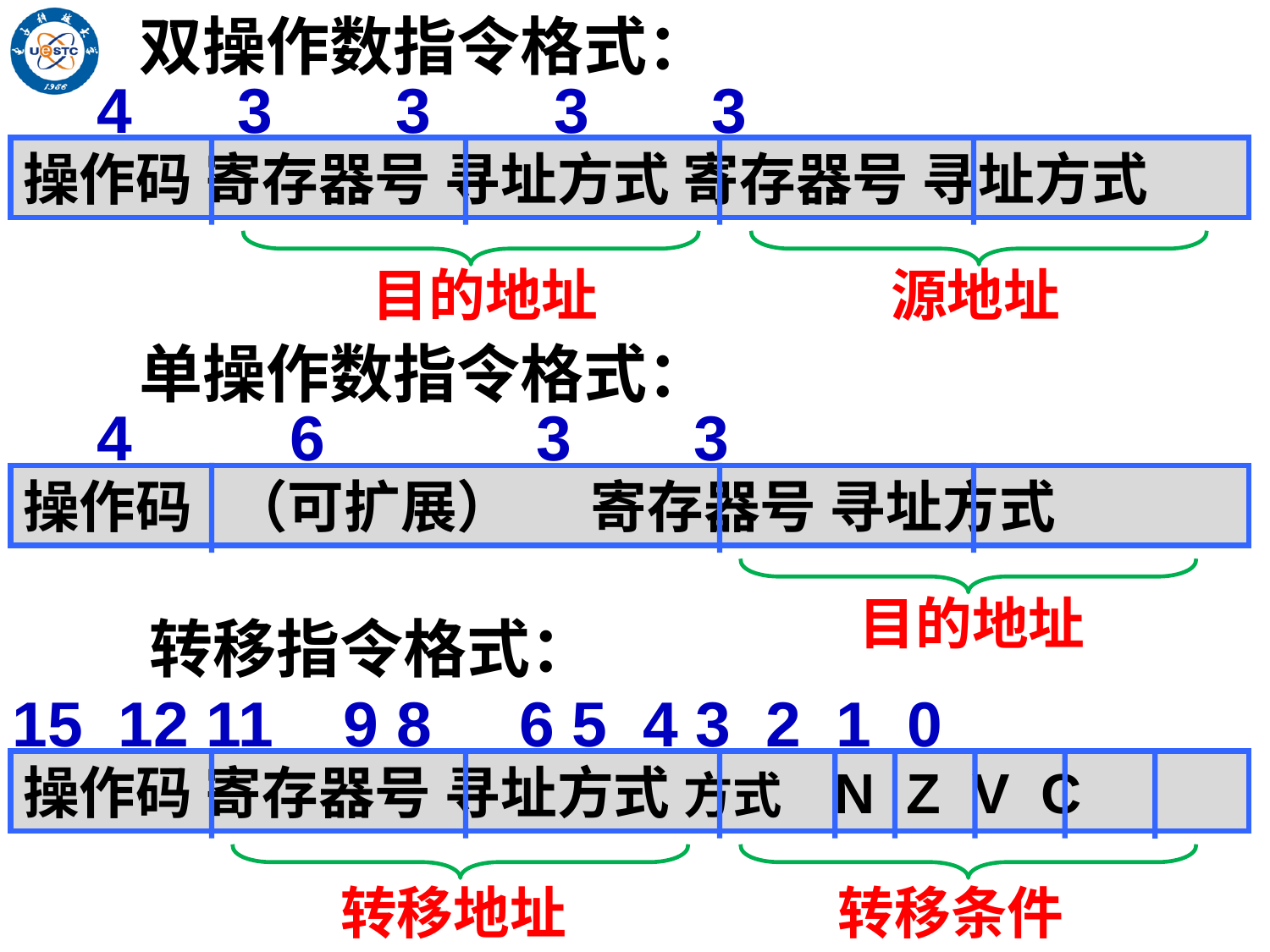

双操作数指令格式：

4      3       3       3       3
操作码 寄存器号 寻址方式 寄存器号 寻址方式

目的地址
源地址
单操作数指令格式：

4         6            3       3
操作码   （可扩展）      寄存器号 寻址方式

目的地址
转移指令格式：

15  12 11    9 8     6 5  4 3  2  1  0
操作码 寄存器号 寻址方式 方式   N  Z  V  C

转移地址
转移条件